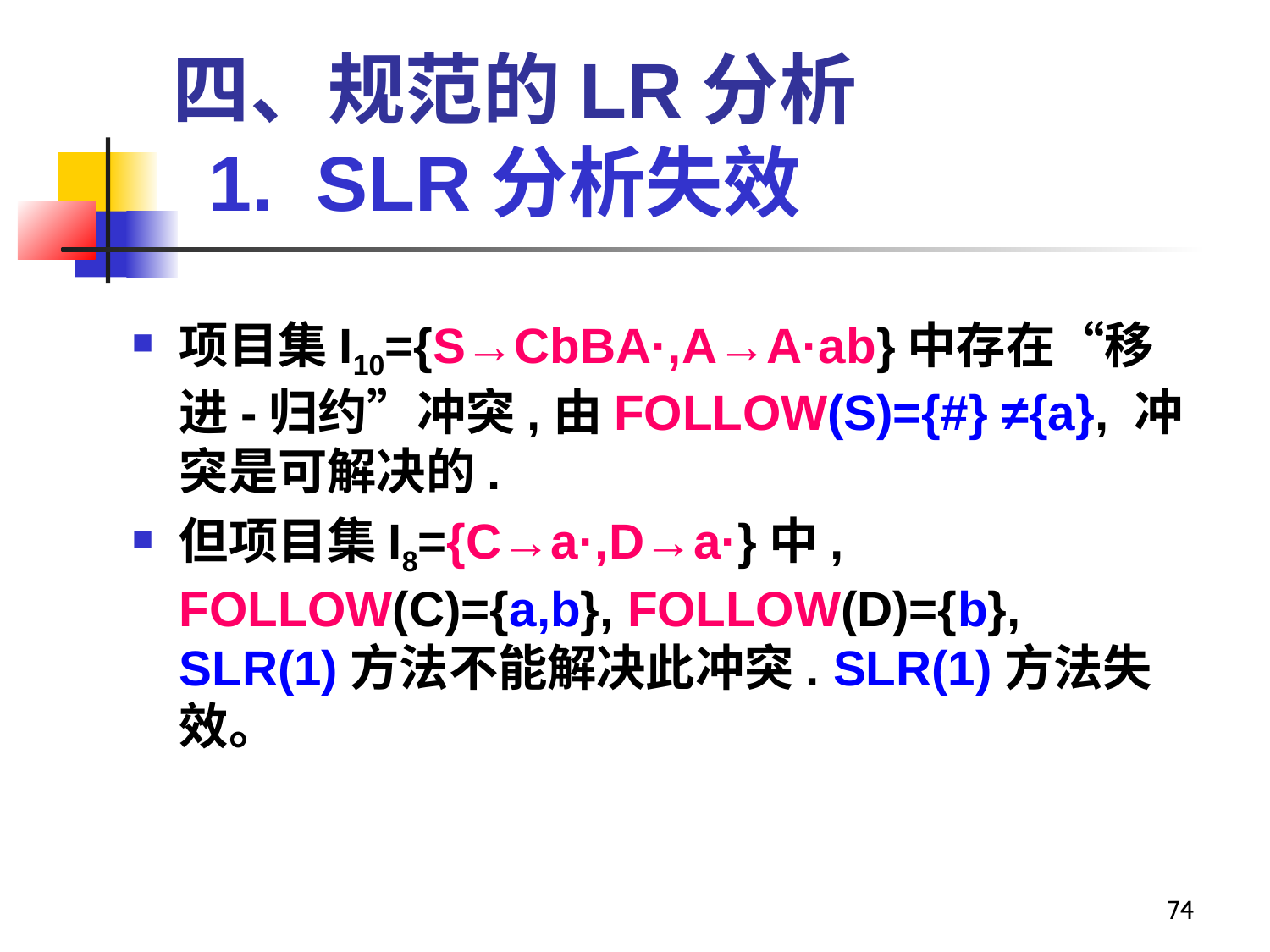

# 四、规范的LR分析 1.  SLR分析失效
项目集I10={S→CbBA·,A→A·ab}中存在“移进-归约”冲突,由FOLLOW(S)={#} ≠{a}, 冲突是可解决的.
但项目集I8={C→a·,D→a·}中, FOLLOW(C)={a,b}, FOLLOW(D)={b}, SLR(1)方法不能解决此冲突. SLR(1)方法失效。
74